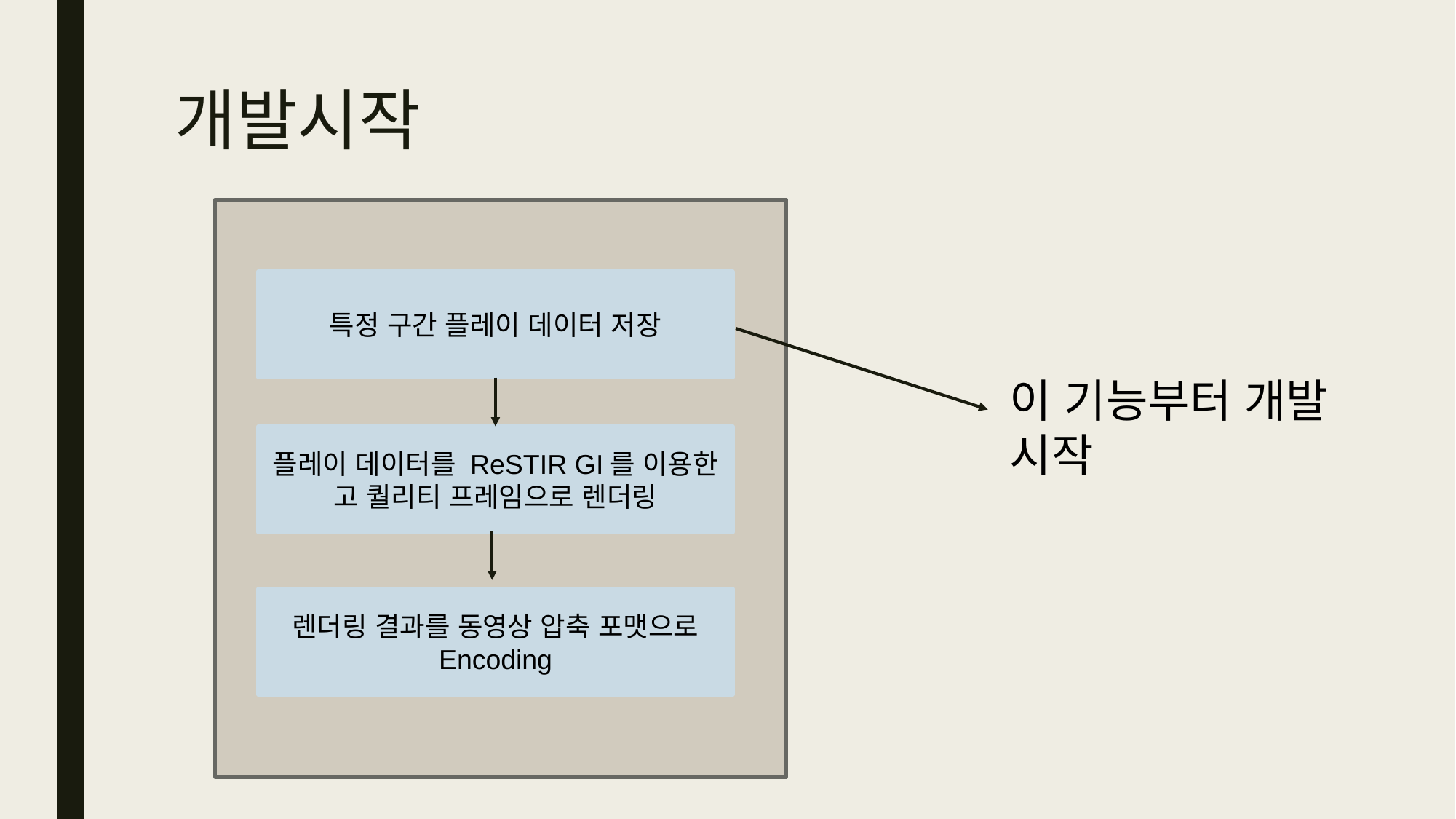

# 개발시작

특정 구간 플레이 데이터 저장
이 기능부터 개발 시작
플레이 데이터를 ReSTIR GI를 이용한 고 퀄리티 프레임으로 렌더링
렌더링 결과를 동영상 압축 포맷으로 Encoding